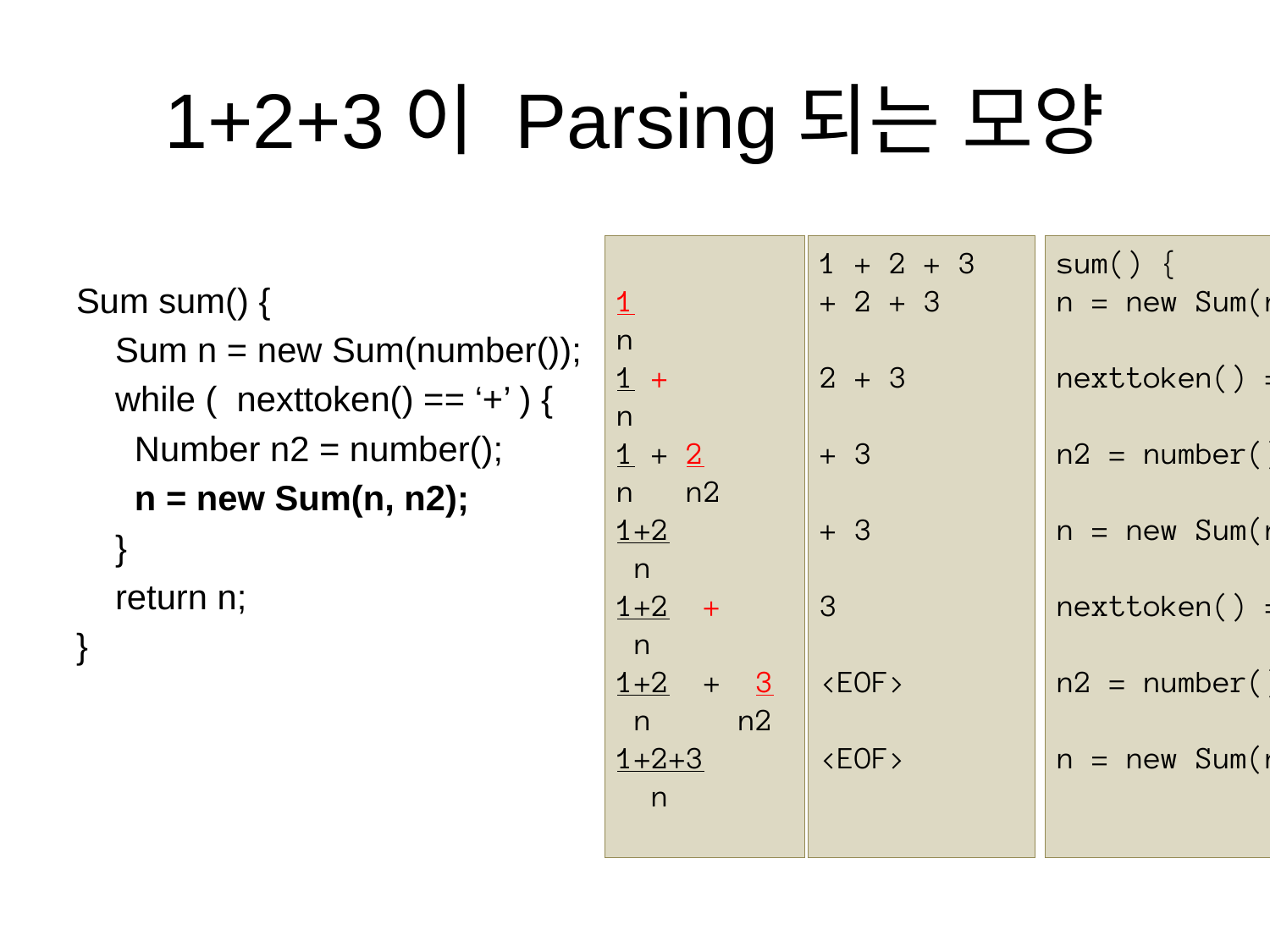

# 1+2+3이 Parsing되는 모양

Sum sum() {
    Sum n = new Sum(number());
    while (  nexttoken() == ‘+’ ) {
      Number n2 = number();
      n = new Sum(n, n2);
    }
    return n;
}

1
n
1 +
n
1 + 2
n   n2
1+2
 n
1+2  +
 n
1+2  +  3
 n     n2
1+2+3
  n

1 + 2 + 3
+ 2 + 3

2 + 3

+ 3

+ 3

3

<EOF>

<EOF>

sum() {
n = new Sum(number())

nexttoken() == ‘+’

n2 = number()

n = new Sum(n, n2)

nexttoken() == ‘+’

n2 = number()

n = new Sum(n, n2)